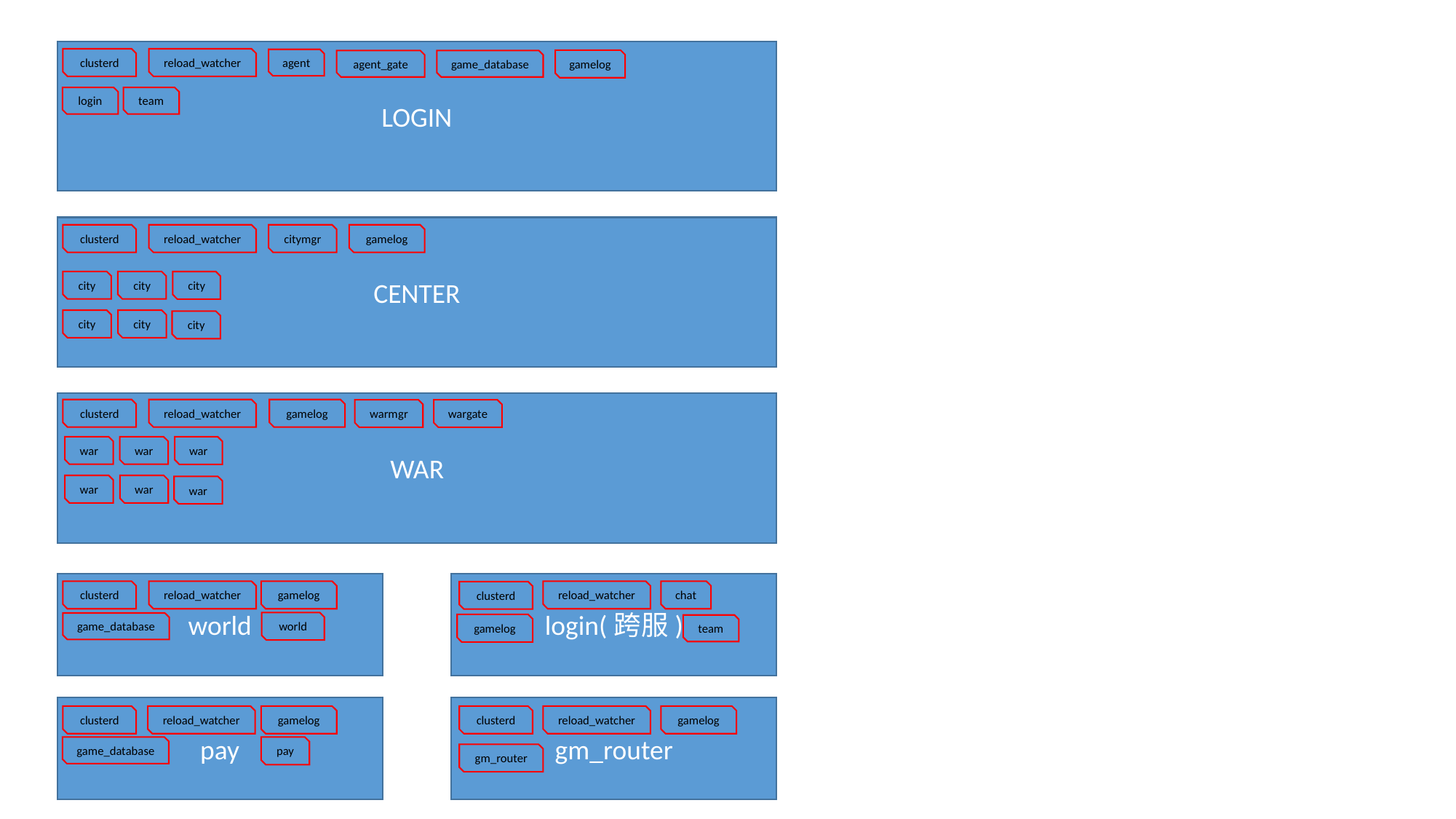

LOGIN
clusterd
reload_watcher
agent
gamelog
agent_gate
game_database
login
team
CENTER
clusterd
reload_watcher
citymgr
gamelog
city
city
city
city
city
city
WAR
clusterd
reload_watcher
gamelog
warmgr
wargate
war
war
war
war
war
war
world
login(跨服)
clusterd
reload_watcher
gamelog
reload_watcher
chat
clusterd
world
game_database
gamelog
team
pay
gm_router
clusterd
reload_watcher
gamelog
clusterd
reload_watcher
gamelog
game_database
pay
gm_router